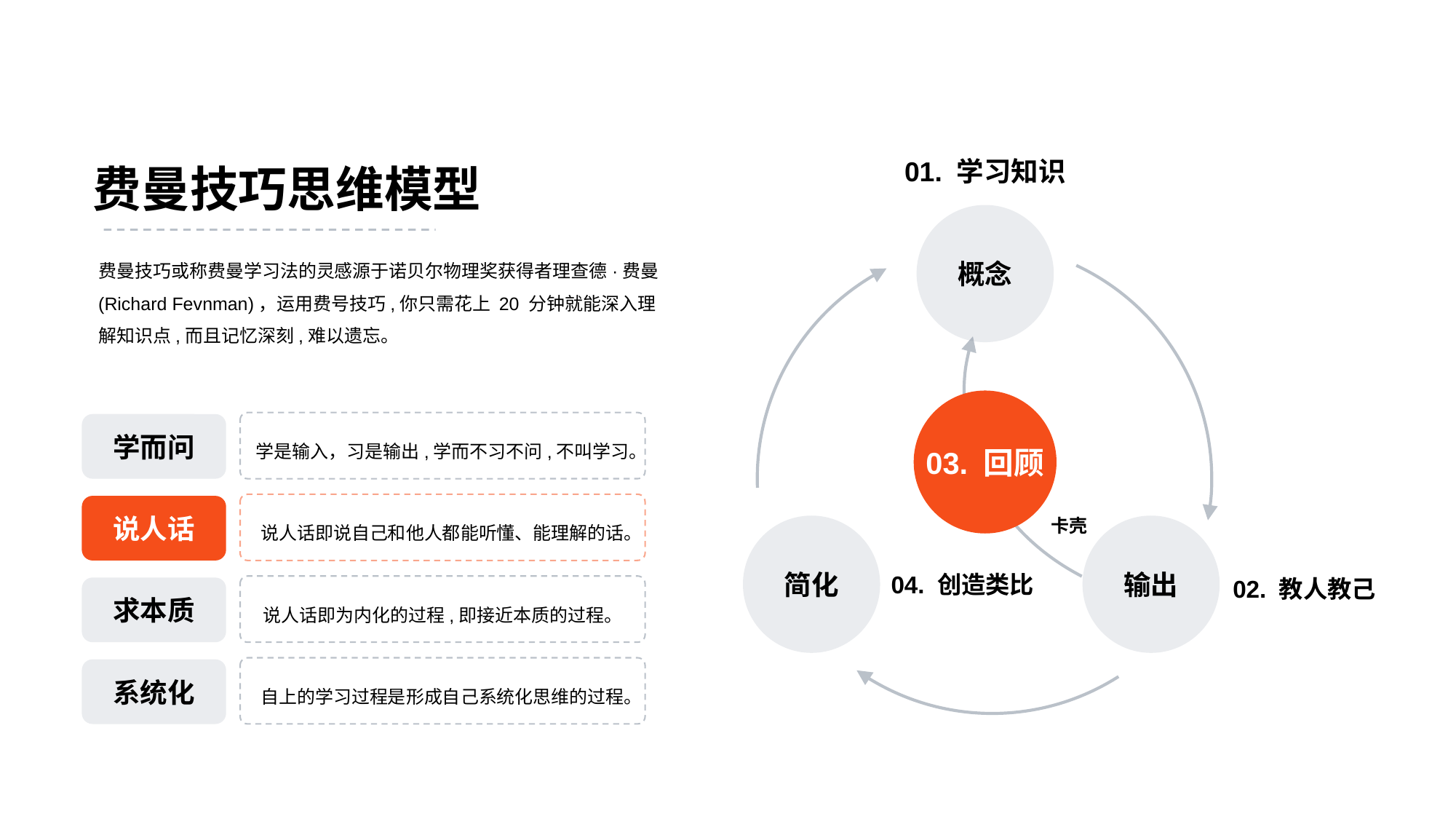

01. 学习知识
概念

03. 回顾
卡壳
简化
04. 创造类比
输出
02. 教人教己
费曼技巧思维模型
费曼技巧或称费曼学习法的灵感源于诺贝尔物理奖获得者理查德·费曼 (Richard Fevnman)，运用费号技巧,你只需花上 20 分钟就能深入理解知识点,而且记忆深刻,难以遗忘。
学是输入，习是输出,学而不习不问,不叫学习。
学而问
说人话即说自己和他人都能听懂、能理解的话。
说人话
说人话即为内化的过程,即接近本质的过程。
求本质
自上的学习过程是形成自己系统化思维的过程。
系统化